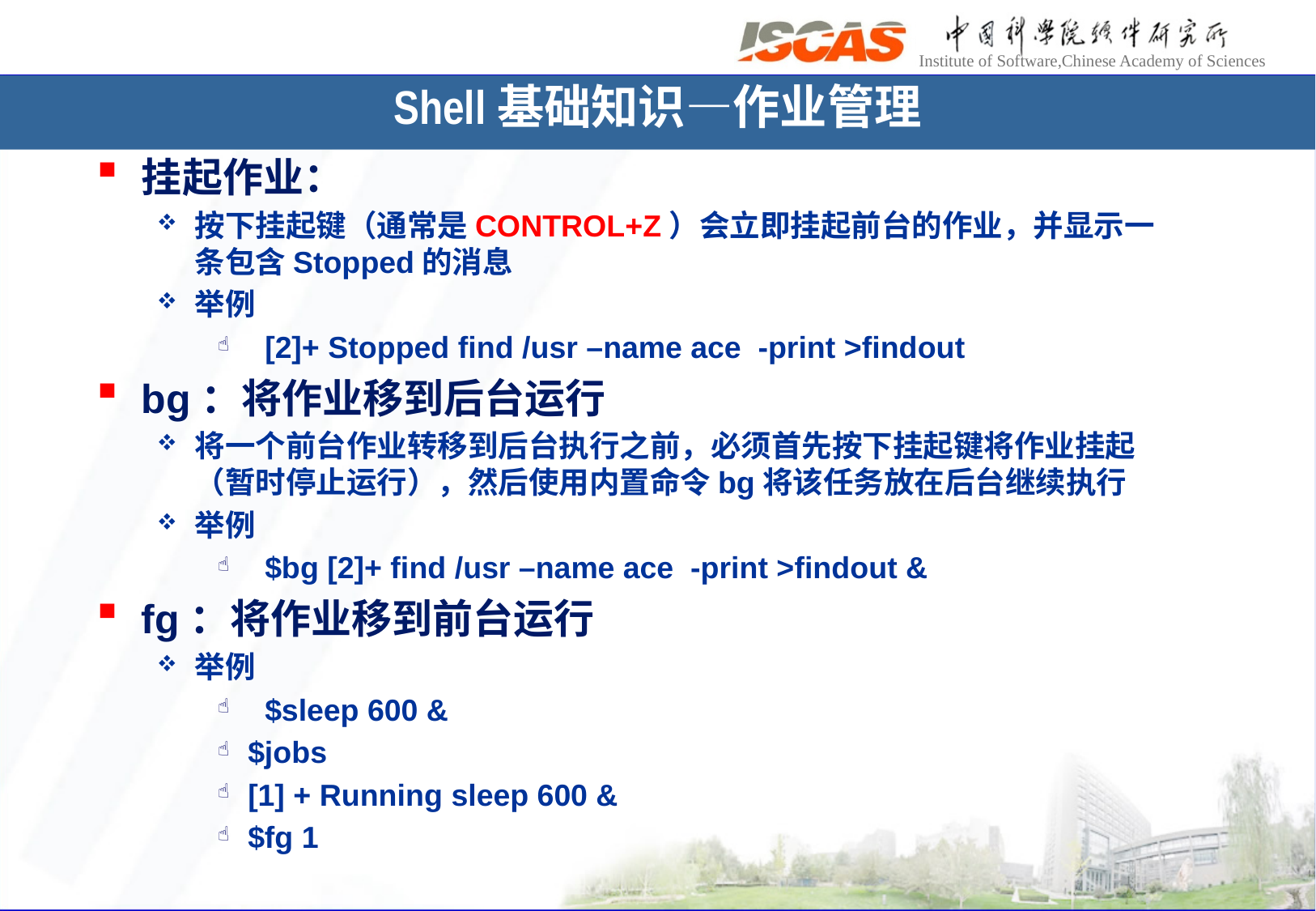

Shell基础知识—作业管理
挂起作业：
按下挂起键（通常是CONTROL+Z）会立即挂起前台的作业，并显示一条包含Stopped的消息
举例
  [2]+ Stopped find /usr –name ace  -print >findout
bg：将作业移到后台运行
将一个前台作业转移到后台执行之前，必须首先按下挂起键将作业挂起（暂时停止运行），然后使用内置命令bg将该任务放在后台继续执行
举例
  $bg [2]+ find /usr –name ace  -print >findout &
fg：将作业移到前台运行
举例
  $sleep 600 &
$jobs
[1] + Running sleep 600 &
$fg 1